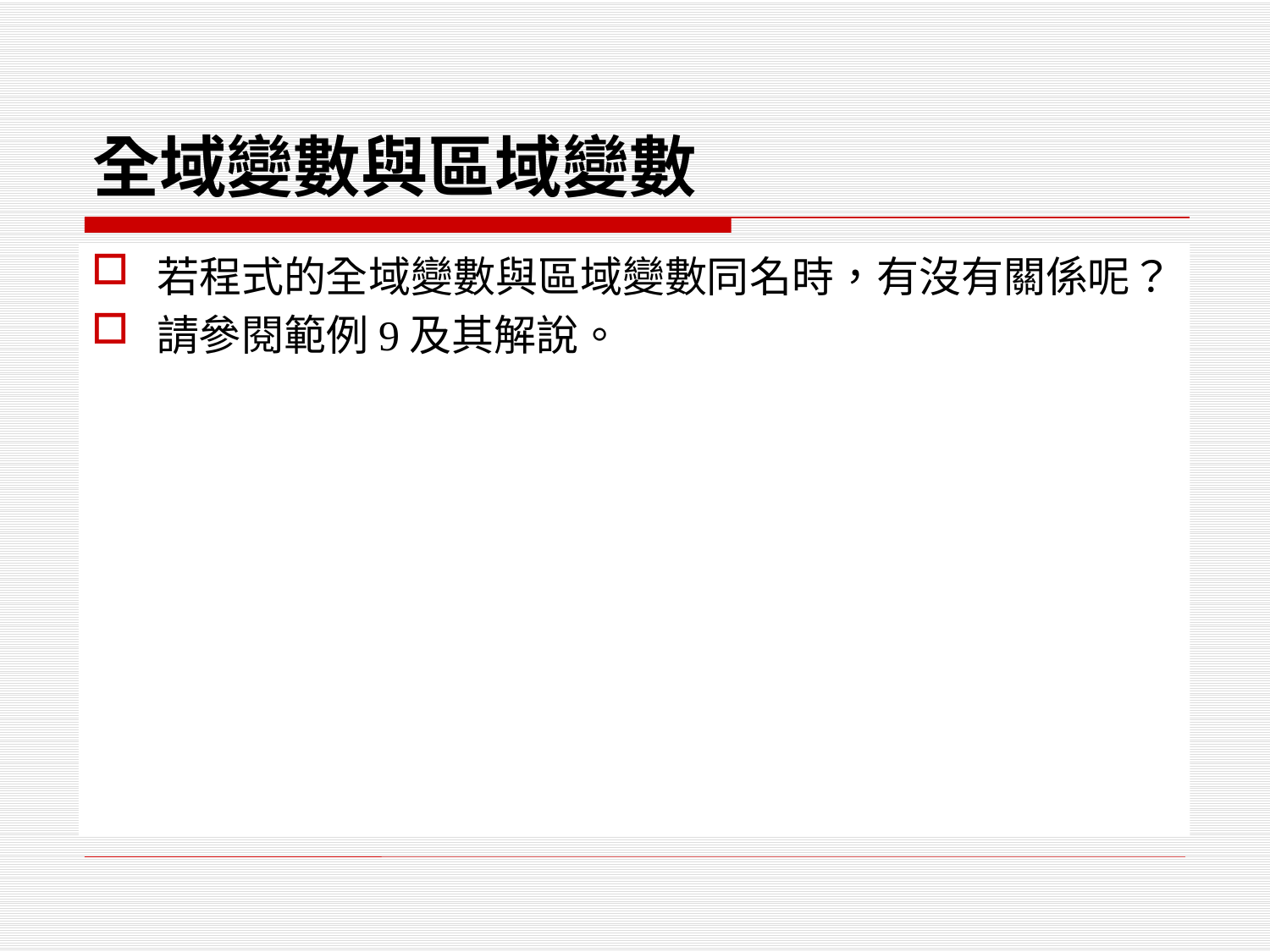

# 全域變數與區域變數
若程式的全域變數與區域變數同名時，有沒有關係呢？
請參閱範例9及其解說。